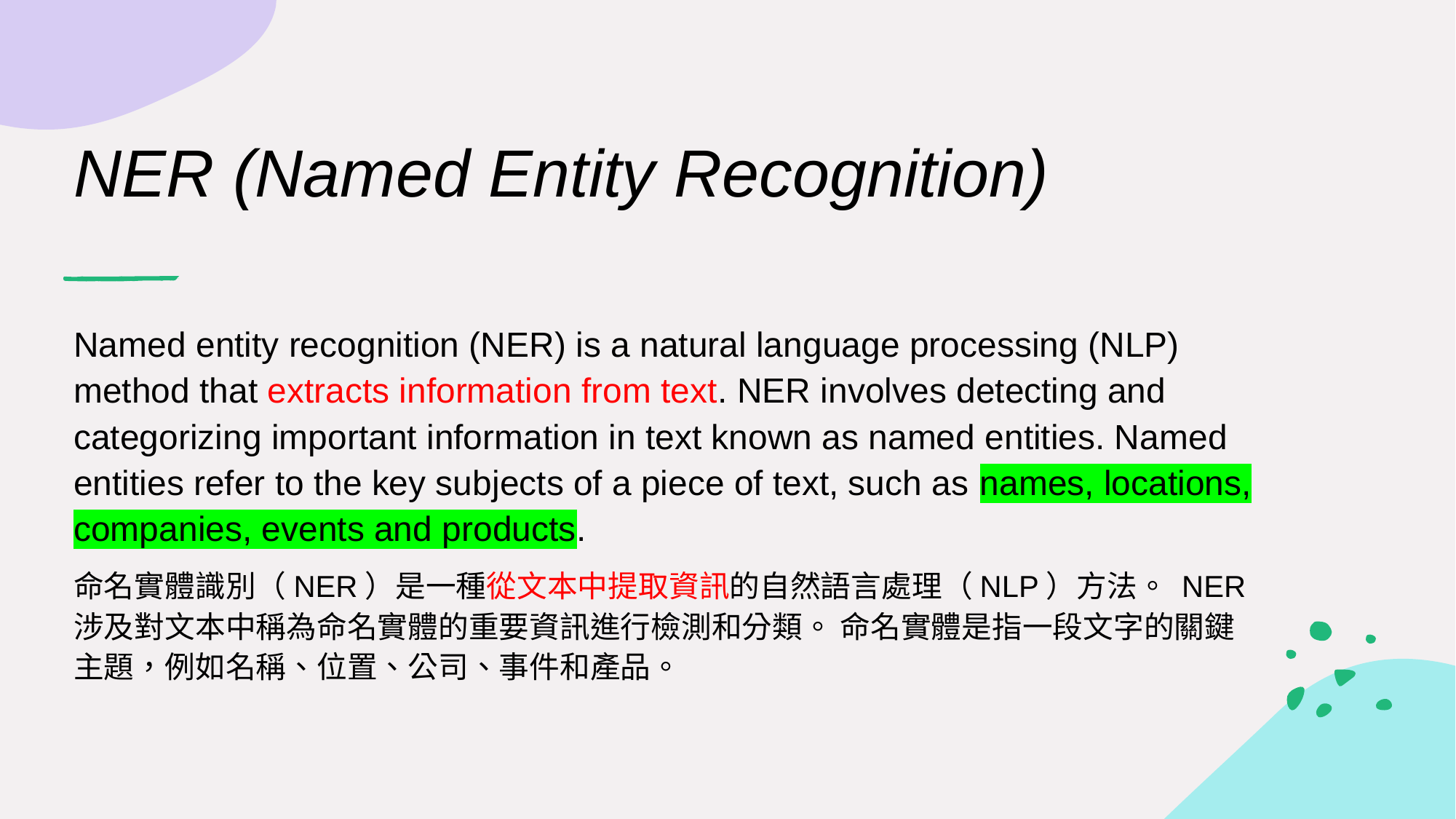

# NER (Named Entity Recognition)
Named entity recognition (NER) is a natural language processing (NLP) method that extracts information from text. NER involves detecting and categorizing important information in text known as named entities. Named entities refer to the key subjects of a piece of text, such as names, locations, companies, events and products.
命名實體識別（NER）是一種從文本中提取資訊的自然語言處理（NLP）方法。 NER 涉及對文本中稱為命名實體的重要資訊進行檢測和分類。 命名實體是指一段文字的關鍵主題，例如名稱、位置、公司、事件和產品。